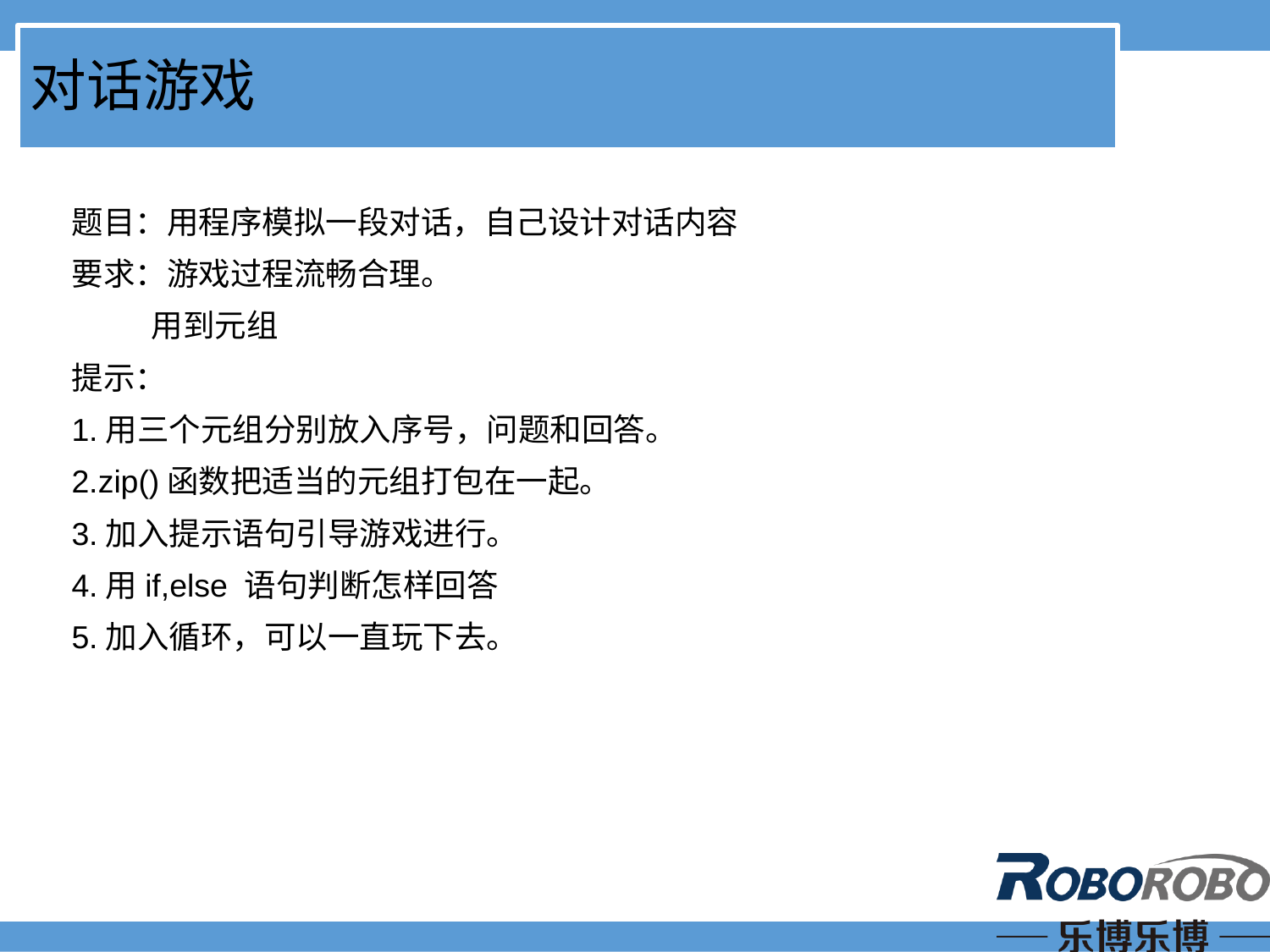

# 对话游戏
题目：用程序模拟一段对话，自己设计对话内容
要求：游戏过程流畅合理。
          用到元组
提示：
1.用三个元组分别放入序号，问题和回答。
2.zip()函数把适当的元组打包在一起。
3.加入提示语句引导游戏进行。
4.用if,else 语句判断怎样回答
5.加入循环，可以一直玩下去。